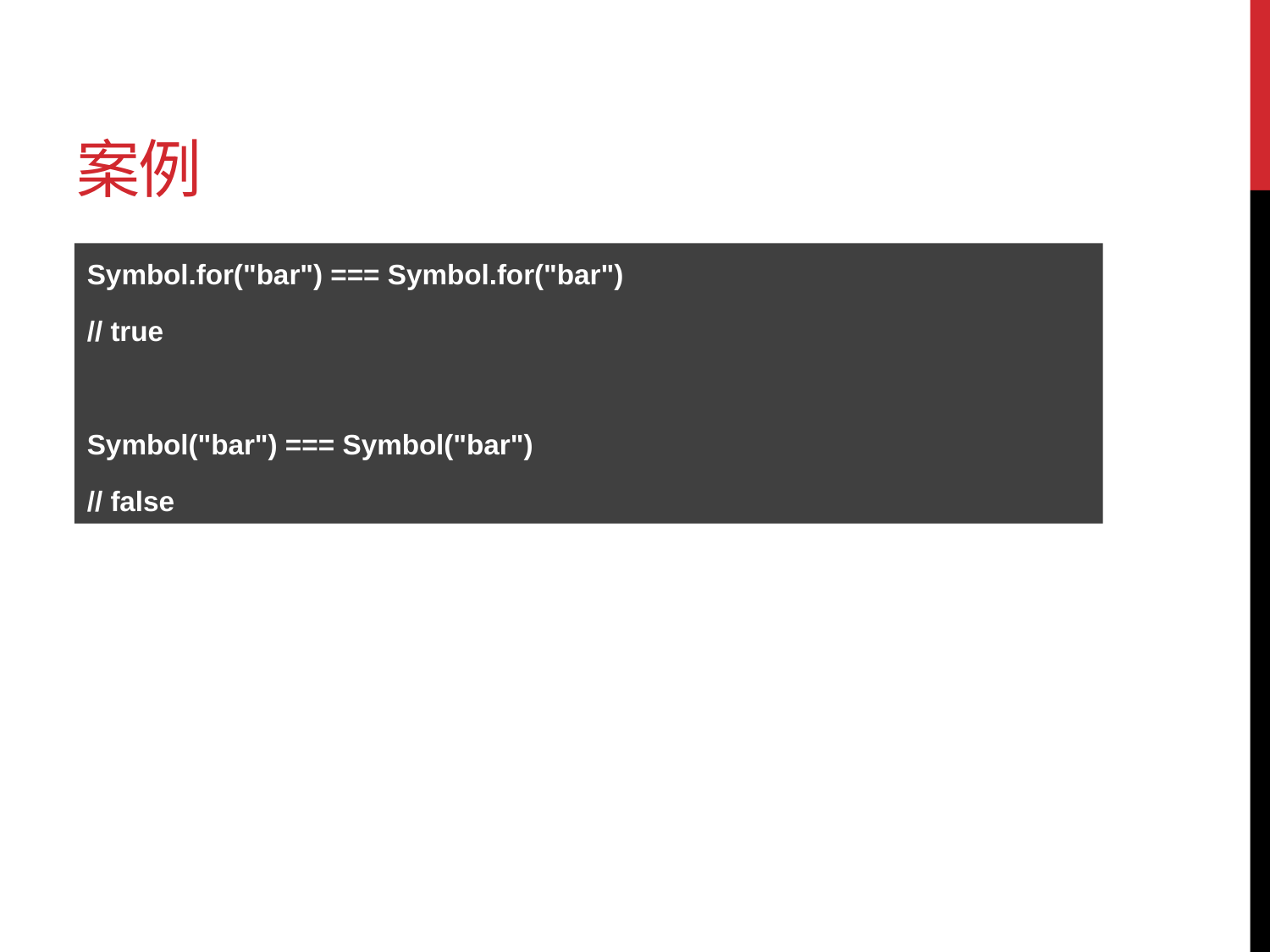

# 案例

Symbol.for("bar") === Symbol.for("bar")
// true

Symbol("bar") === Symbol("bar")
// false